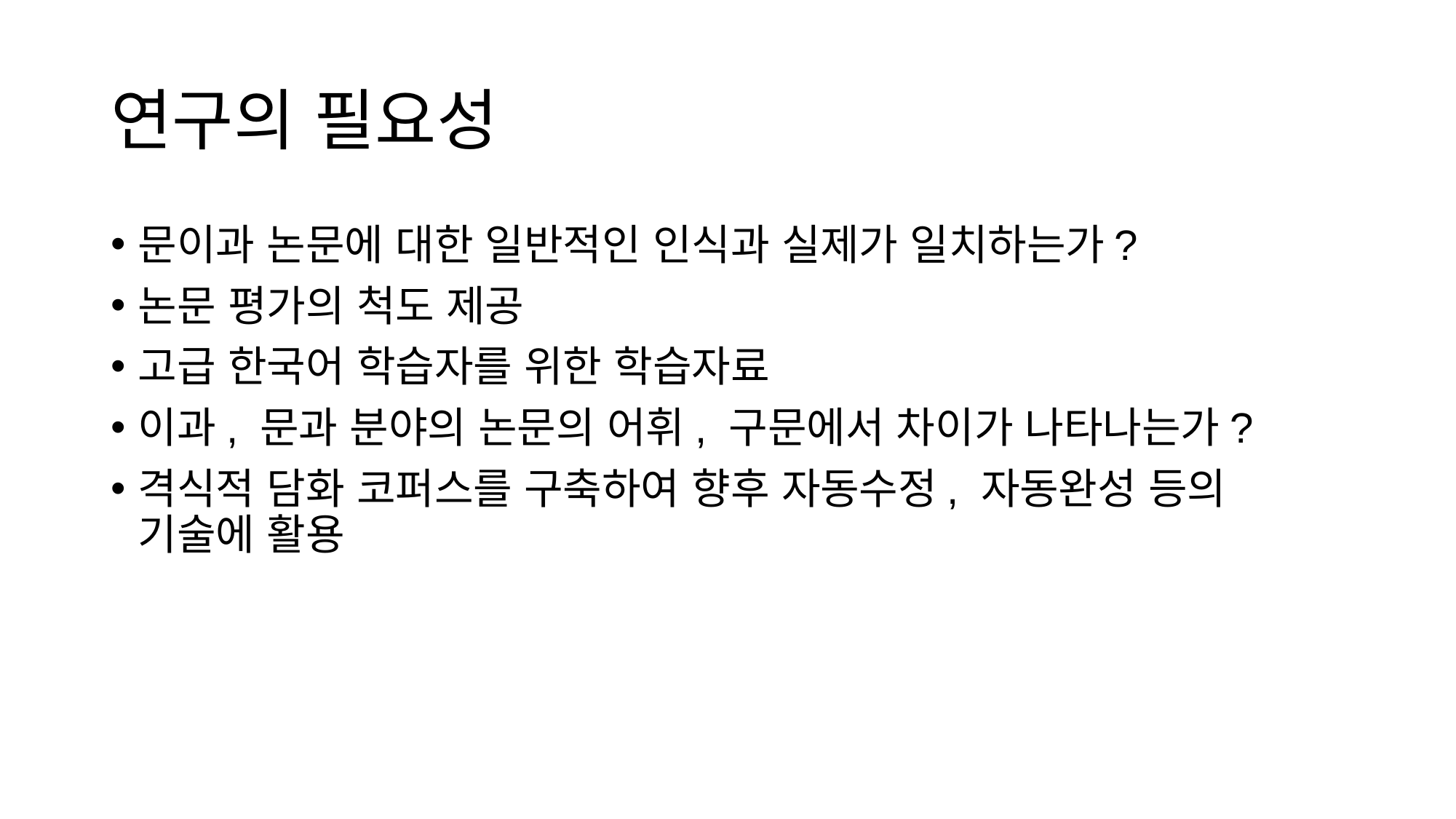

# 연구의 필요성
문이과 논문에 대한 일반적인 인식과 실제가 일치하는가?
논문 평가의 척도 제공
고급 한국어 학습자를 위한 학습자료
이과, 문과 분야의 논문의 어휘, 구문에서 차이가 나타나는가?
격식적 담화 코퍼스를 구축하여 향후 자동수정, 자동완성 등의 기술에 활용